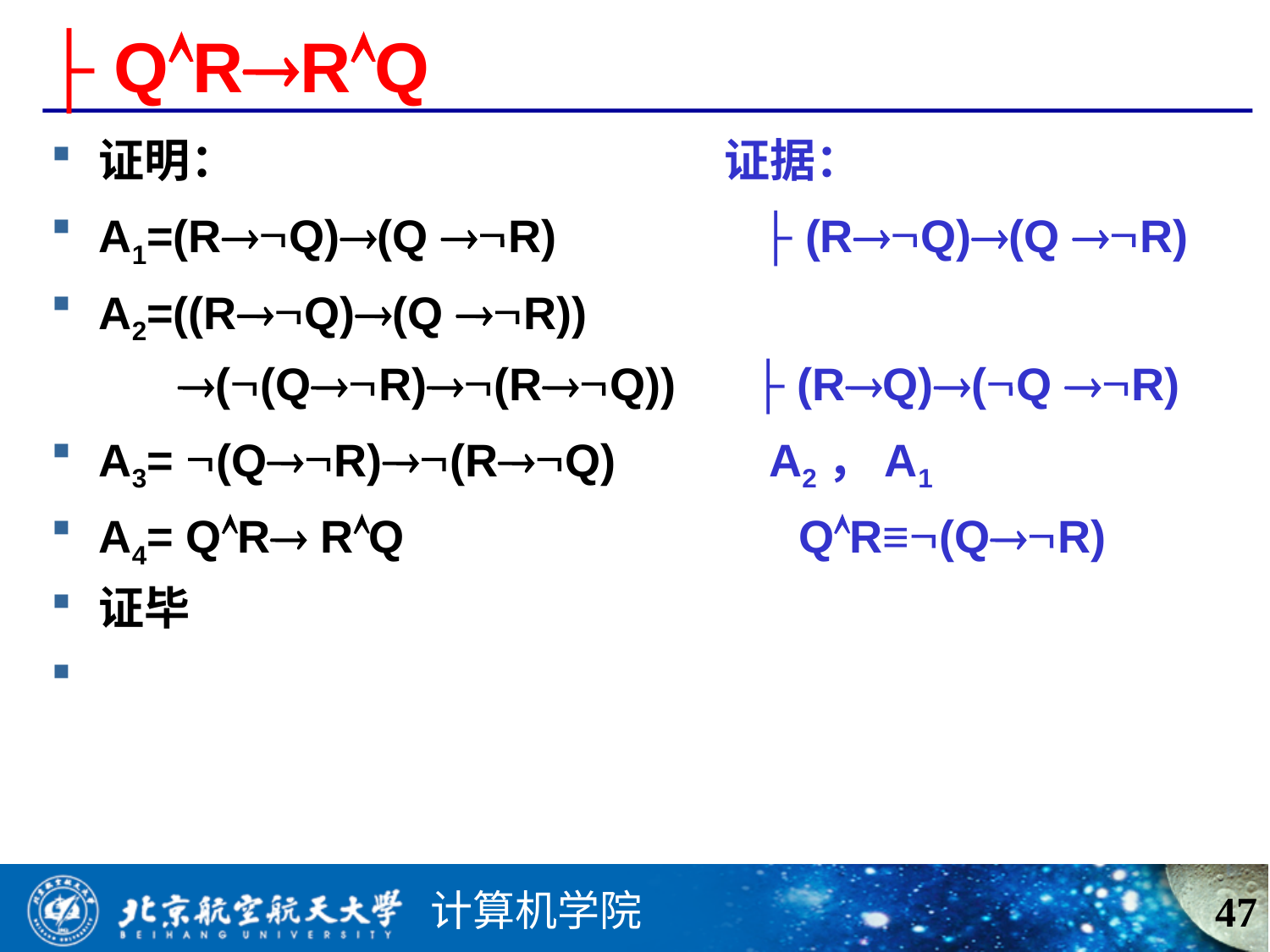

# ├ Q∧R→R∧Q
证明：                                               证据：
A1=(R→¬Q)→(Q →¬R)                ├ (R→¬Q)→(Q →¬R)
A2=((R→¬Q)→(Q →¬R))
          →(¬(Q→¬R)→¬(R→¬Q))      ├ (R→Q)→(¬Q →¬R)
A3= ¬(Q→¬R)→¬(R→¬Q)            A2，A1
A4= Q∧R→ R∧Q                               Q∧R≡¬(Q→¬R)
证毕